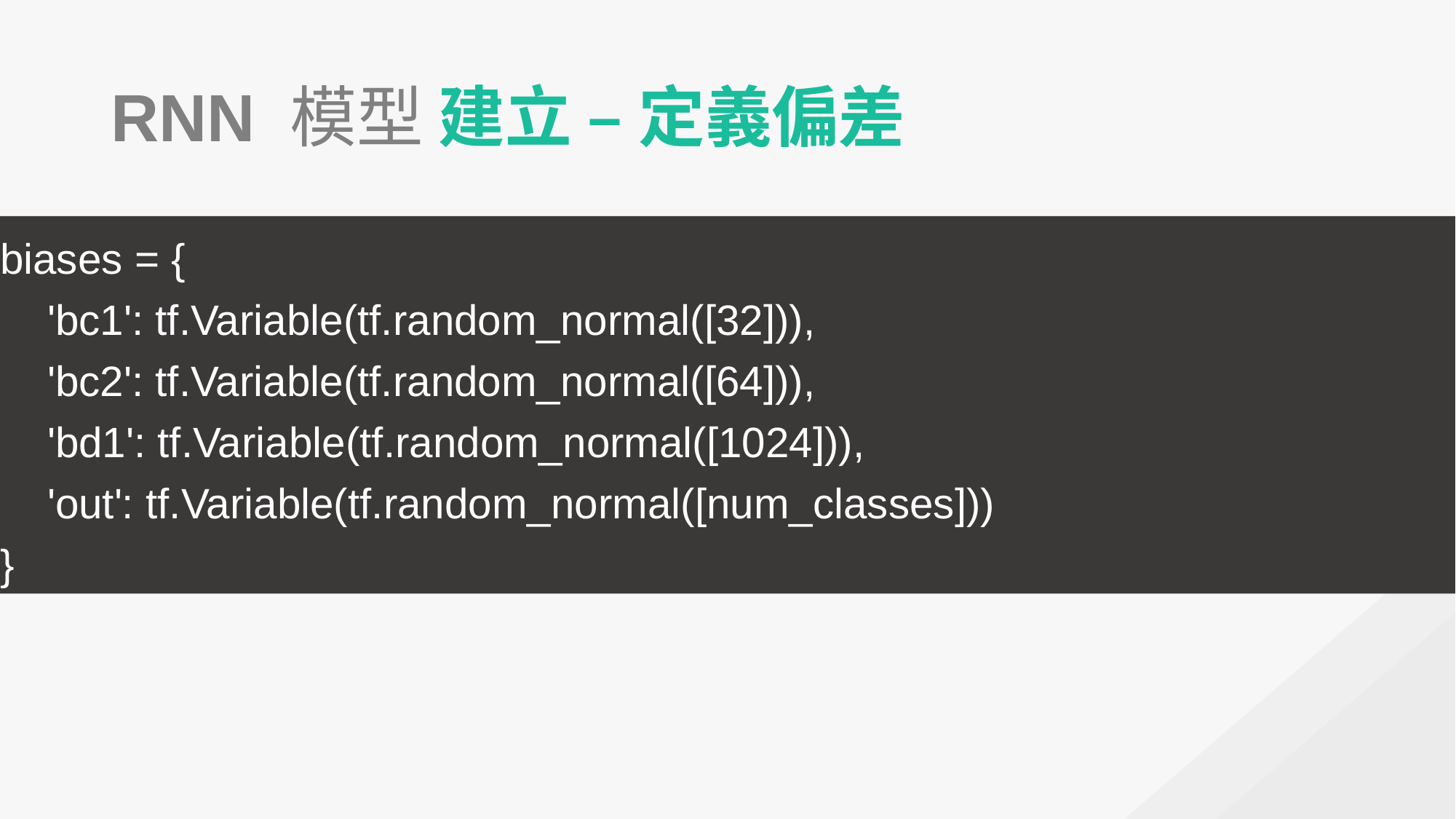

RNN 模型 建立 – 定義偏差
biases = {
    'bc1': tf.Variable(tf.random_normal([32])),
    'bc2': tf.Variable(tf.random_normal([64])),
    'bd1': tf.Variable(tf.random_normal([1024])),
    'out': tf.Variable(tf.random_normal([num_classes]))
}